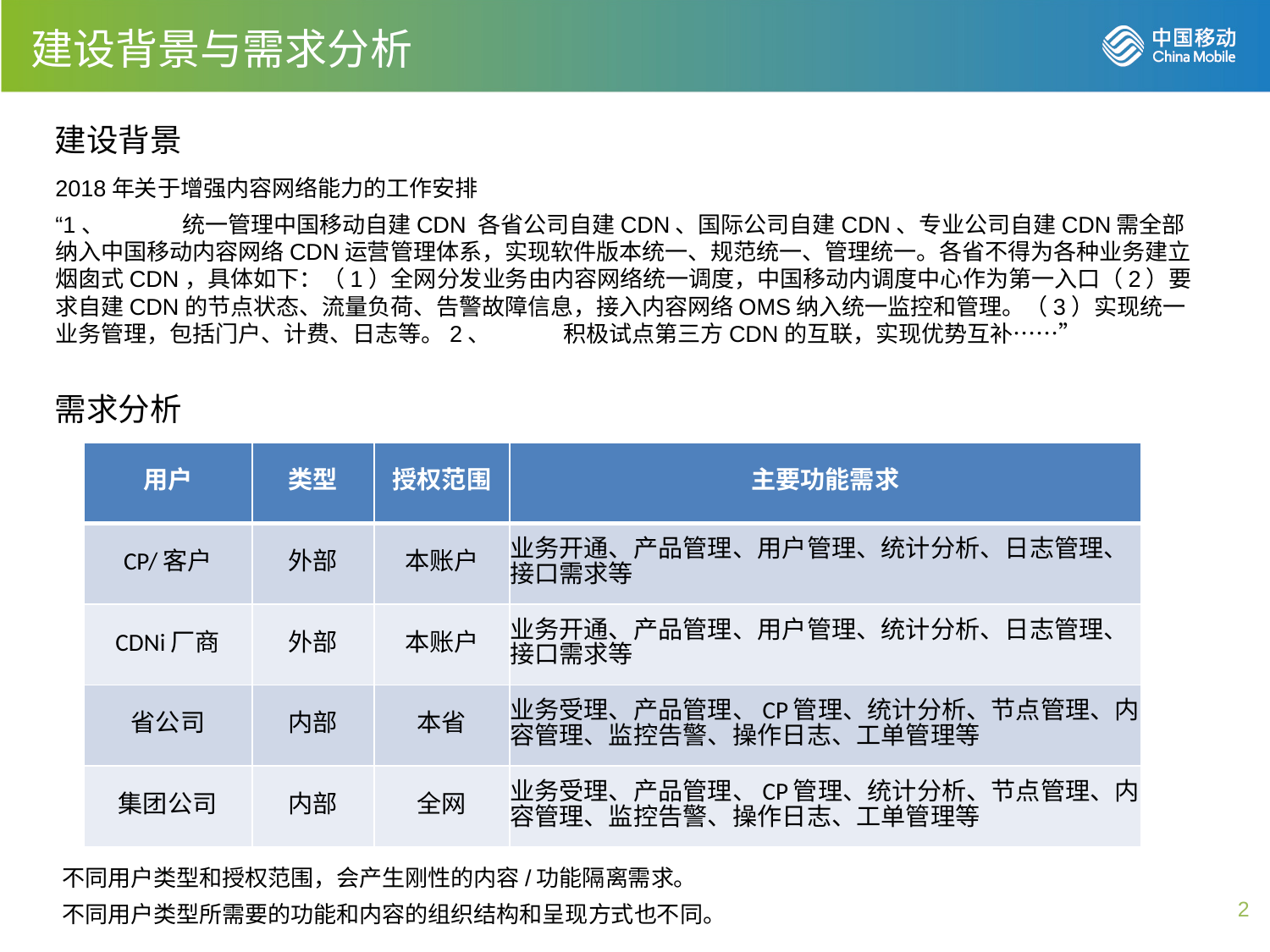

# 建设背景与需求分析
建设背景
2018年关于增强内容网络能力的工作安排
“1、	统一管理中国移动自建CDN 各省公司自建CDN、国际公司自建CDN、专业公司自建CDN需全部纳入中国移动内容网络CDN运营管理体系，实现软件版本统一、规范统一、管理统一。各省不得为各种业务建立烟囱式CDN，具体如下：（1）全网分发业务由内容网络统一调度，中国移动内调度中心作为第一入口（2）要求自建CDN的节点状态、流量负荷、告警故障信息，接入内容网络OMS纳入统一监控和管理。（3）实现统一业务管理，包括门户、计费、日志等。2、	积极试点第三方CDN的互联，实现优势互补……”
需求分析
| 用户 | 类型 | 授权范围 | 主要功能需求 |
| --- | --- | --- | --- |
| CP/客户 | 外部 | 本账户 | 业务开通、产品管理、用户管理、统计分析、日志管理、接口需求等 |
| CDNi厂商 | 外部 | 本账户 | 业务开通、产品管理、用户管理、统计分析、日志管理、接口需求等 |
| 省公司 | 内部 | 本省 | 业务受理、产品管理、CP管理、统计分析、节点管理、内容管理、监控告警、操作日志、工单管理等 |
| 集团公司 | 内部 | 全网 | 业务受理、产品管理、CP管理、统计分析、节点管理、内容管理、监控告警、操作日志、工单管理等 |
不同用户类型和授权范围，会产生刚性的内容/功能隔离需求。
不同用户类型所需要的功能和内容的组织结构和呈现方式也不同。
2